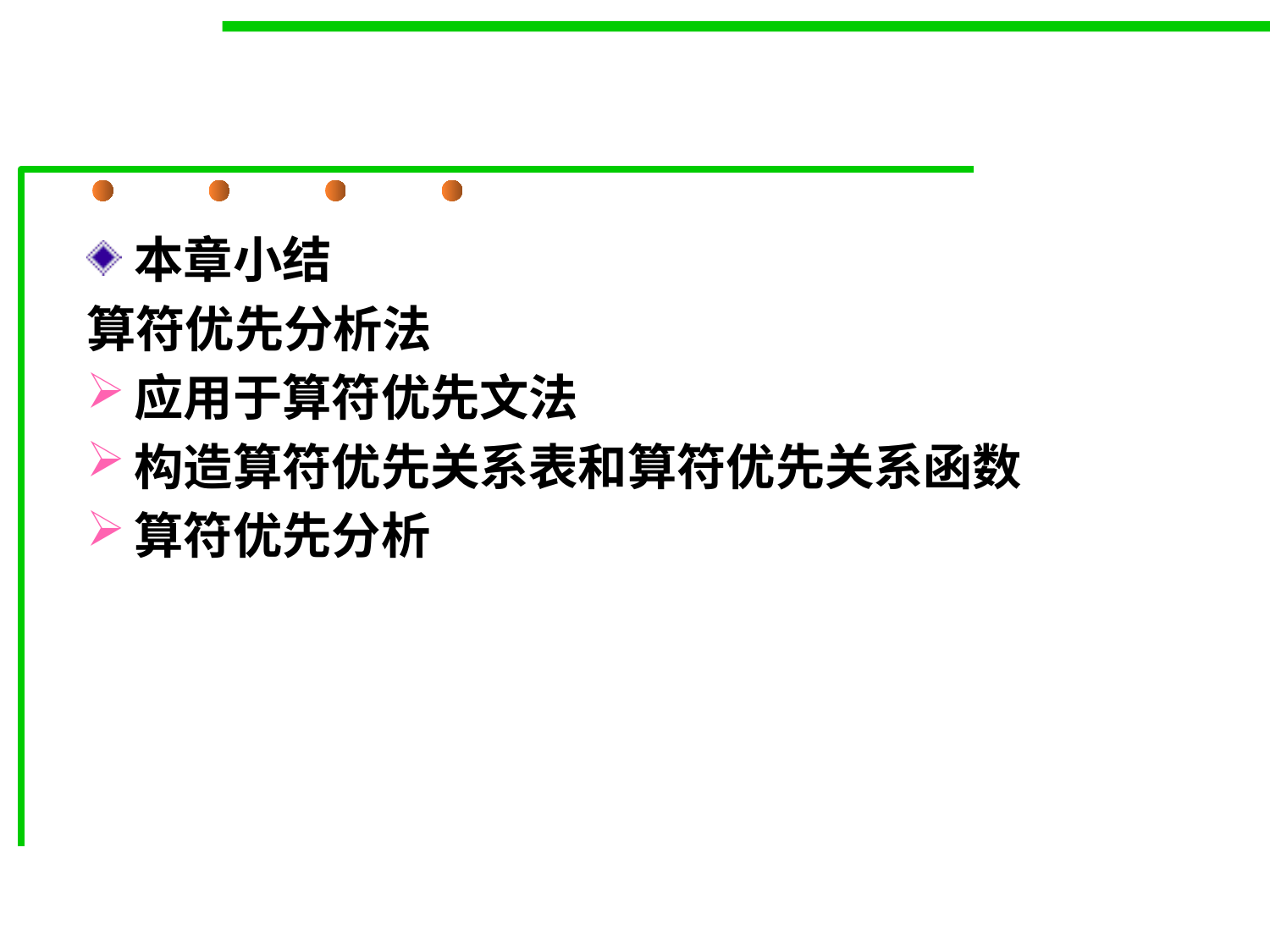

#
本章小结
算符优先分析法
应用于算符优先文法
构造算符优先关系表和算符优先关系函数
算符优先分析